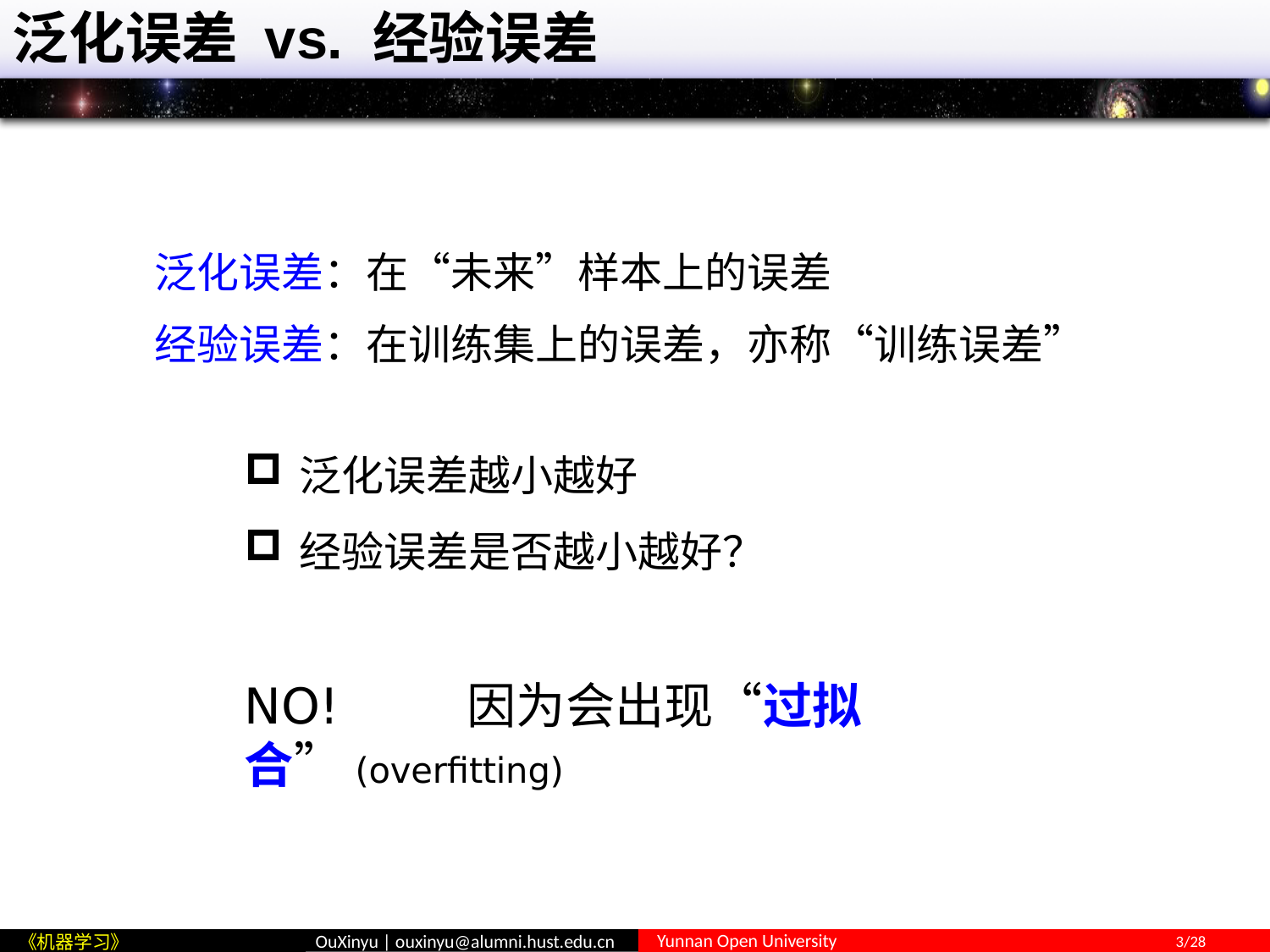

# 泛化误差 vs. 经验误差
泛化误差：在“未来”样本上的误差
经验误差：在训练集上的误差，亦称“训练误差”

泛化误差越小越好
经验误差是否越小越好？

NO!	因为会出现“过拟合”(overfitting)